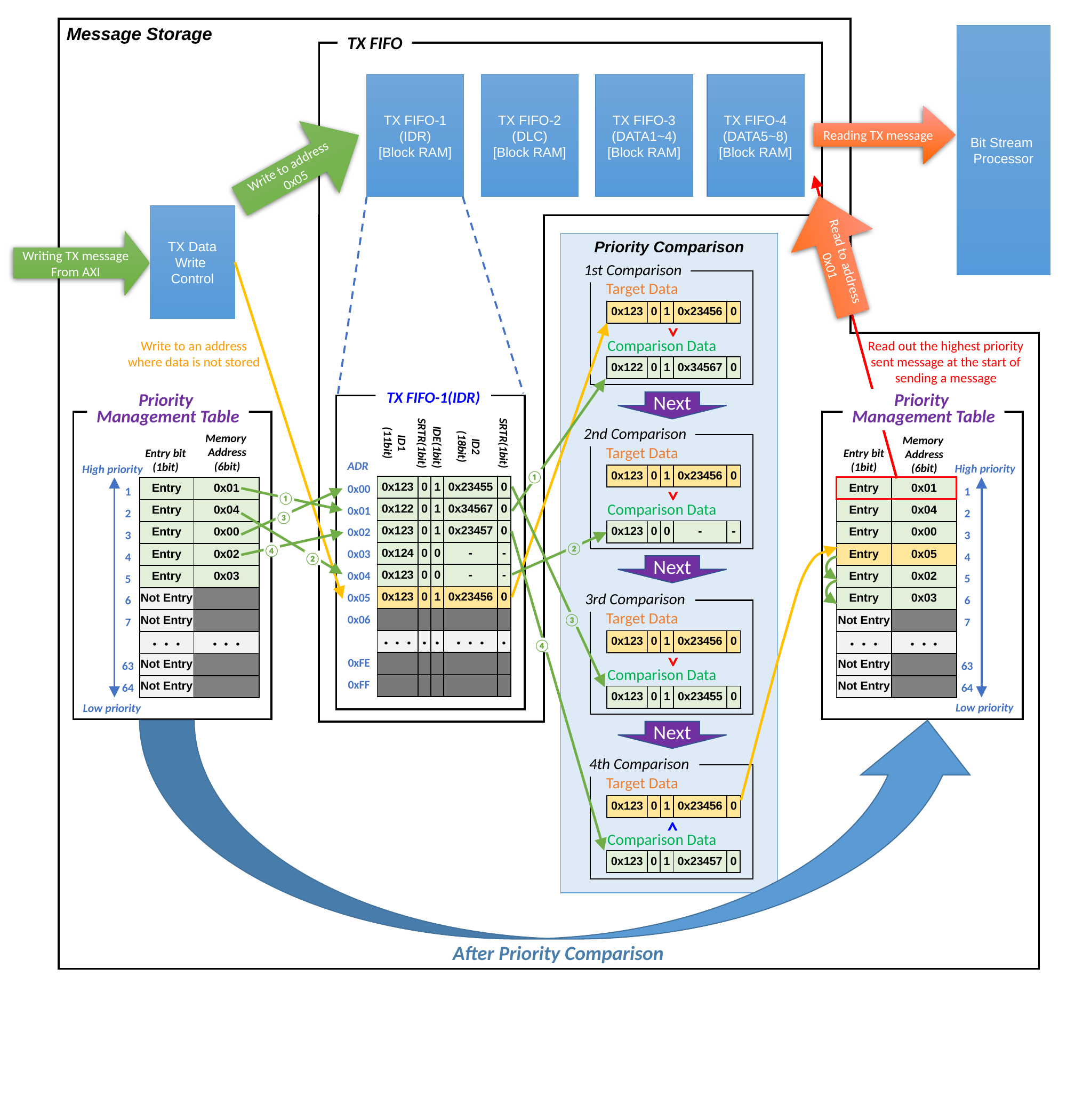

Message Storage

Bit Stream
Processor
TX FIFO

TX FIFO-1
(IDR)
[Block RAM]
TX FIFO-2
(DLC)
[Block RAM]
TX FIFO-3
(DATA1~4)
[Block RAM]
TX FIFO-4
(DATA5~8)
[Block RAM]
Reading TX message
Write to address 0x05

TX Data
Write
Control
Read to address
0x01

Writing TX message
From AXI
Priority Comparison
1st Comparison

Target Data
| 0x123 | 0 | 1 | 0x23456 | 0 |
| --- | --- | --- | --- | --- |
>
Comparison Data
Write to an address
where data is not stored
Read out the highest priority sent message at the start of sending a message
| 0x122 | 0 | 1 | 0x34567 | 0 |
| --- | --- | --- | --- | --- |
TX FIFO-1(IDR)
Priority
Management Table
Priority
Management Table
Next

2nd Comparison
ID1
(11bit)
SRTR(1bit)
IDE(1bit)
SRTR(1bit)
Memory
Address
(6bit)
ID2
(18bit)
Memory
Address
(6bit)

Target Data
Entry bit
(1bit)
Entry bit
(1bit)
ADR
High priority
High priority
| 0x123 | 0 | 1 | 0x23456 | 0 |
| --- | --- | --- | --- | --- |
①
| 0x123 | 0 | 1 | 0x23455 | 0 |
| --- | --- | --- | --- | --- |
| 0x122 | 0 | 1 | 0x34567 | 0 |
| 0x123 | 0 | 1 | 0x23457 | 0 |
| 0x124 | 0 | 0 | - | - |
| 0x123 | 0 | 0 | - | - |
| 0x123 | 0 | 1 | 0x23456 | 0 |
|  |  |  |  |  |
| ・・・ | ・ | ・ | ・・・ | ・ |
|  |  |  |  |  |
|  |  |  |  |  |

0x00
0x01
0x02
0x03
0x04
0x05
0x06

0xFE
0xFF
| Entry | 0x01 |
| --- | --- |
| Entry | 0x04 |
| Entry | 0x00 |
| Entry | 0x05 |
| Entry | 0x02 |
| Entry | 0x03 |
| Not Entry |  |
| ・・・ | ・・・ |
| Not Entry |  |
| Not Entry |  |
| Entry | 0x01 |
| --- | --- |
| Entry | 0x04 |
| Entry | 0x00 |
| Entry | 0x02 |
| Entry | 0x03 |
| Not Entry |  |
| Not Entry |  |
| ・・・ | ・・・ |
| Not Entry |  |
| Not Entry |  |
1
2
3
4
5
6
7

63
64
1
2
3
4
5
6
7

63
64
>
①
Comparison Data
③
| 0x123 | 0 | 0 | - | - |
| --- | --- | --- | --- | --- |
②
④

②
Next

3rd Comparison

Target Data
③
| 0x123 | 0 | 1 | 0x23456 | 0 |
| --- | --- | --- | --- | --- |
④
>
Comparison Data
| 0x123 | 0 | 1 | 0x23455 | 0 |
| --- | --- | --- | --- | --- |
Low priority
Low priority

Next
4th Comparison

Target Data
| 0x123 | 0 | 1 | 0x23456 | 0 |
| --- | --- | --- | --- | --- |
<
Comparison Data
| 0x123 | 0 | 1 | 0x23457 | 0 |
| --- | --- | --- | --- | --- |
After Priority Comparison